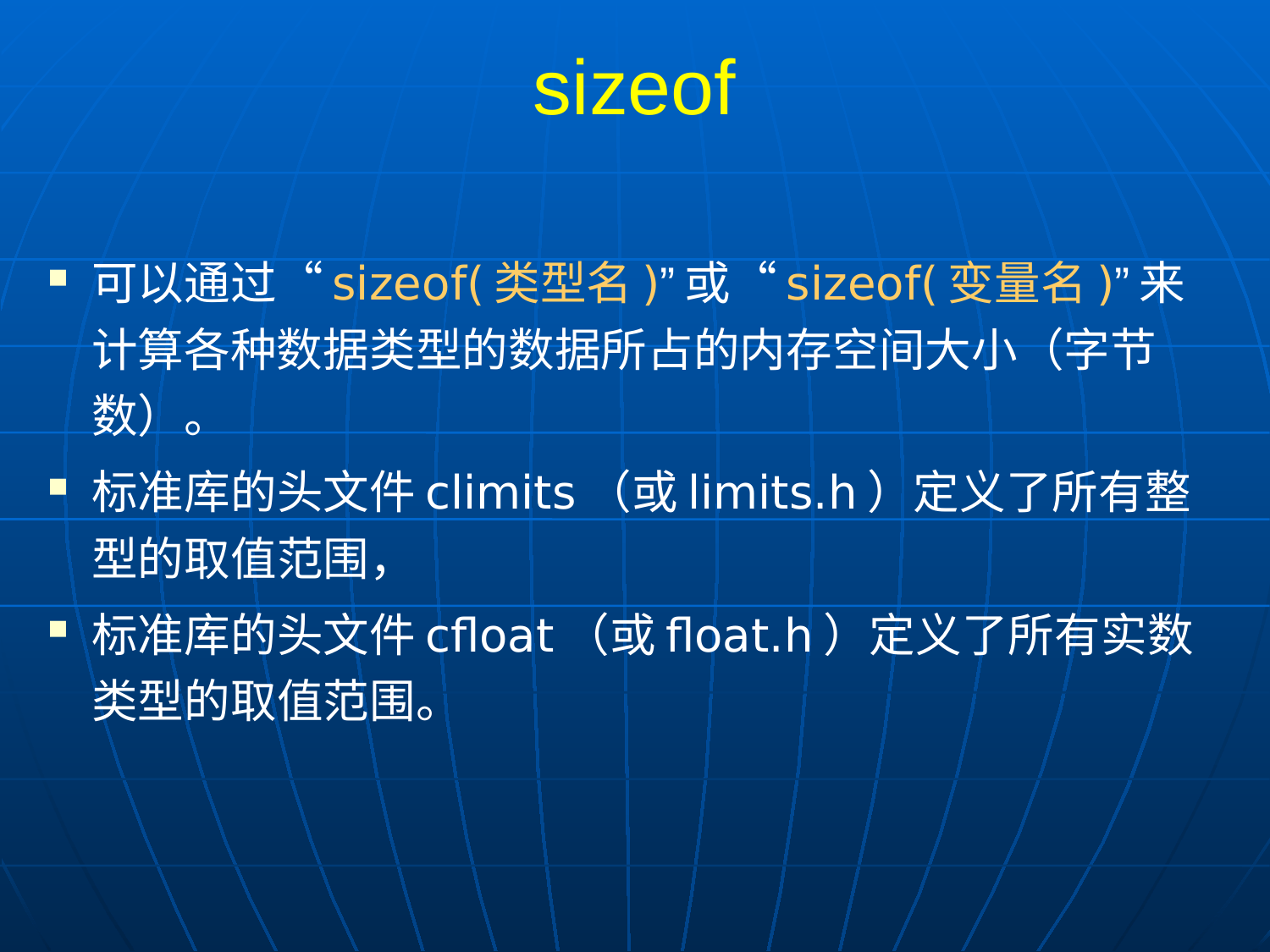

# sizeof
可以通过“sizeof(类型名)”或“sizeof(变量名)”来计算各种数据类型的数据所占的内存空间大小（字节数）。
标准库的头文件climits（或limits.h）定义了所有整型的取值范围，
标准库的头文件cfloat（或float.h）定义了所有实数类型的取值范围。